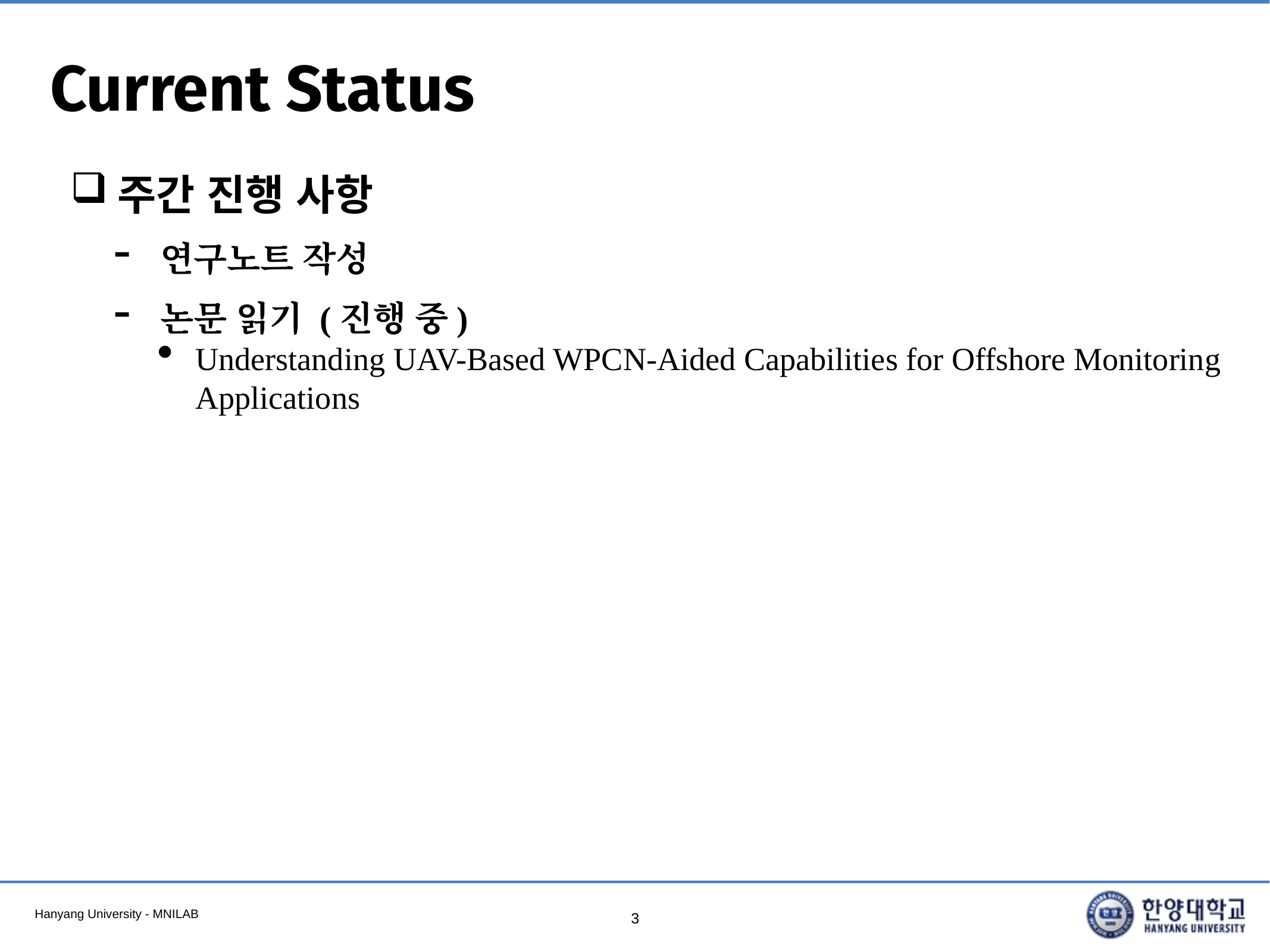

# Current Status
주간 진행 사항
연구노트 작성
논문 읽기 (진행 중)
Understanding UAV-Based WPCN-Aided Capabilities for Offshore Monitoring Applications
3